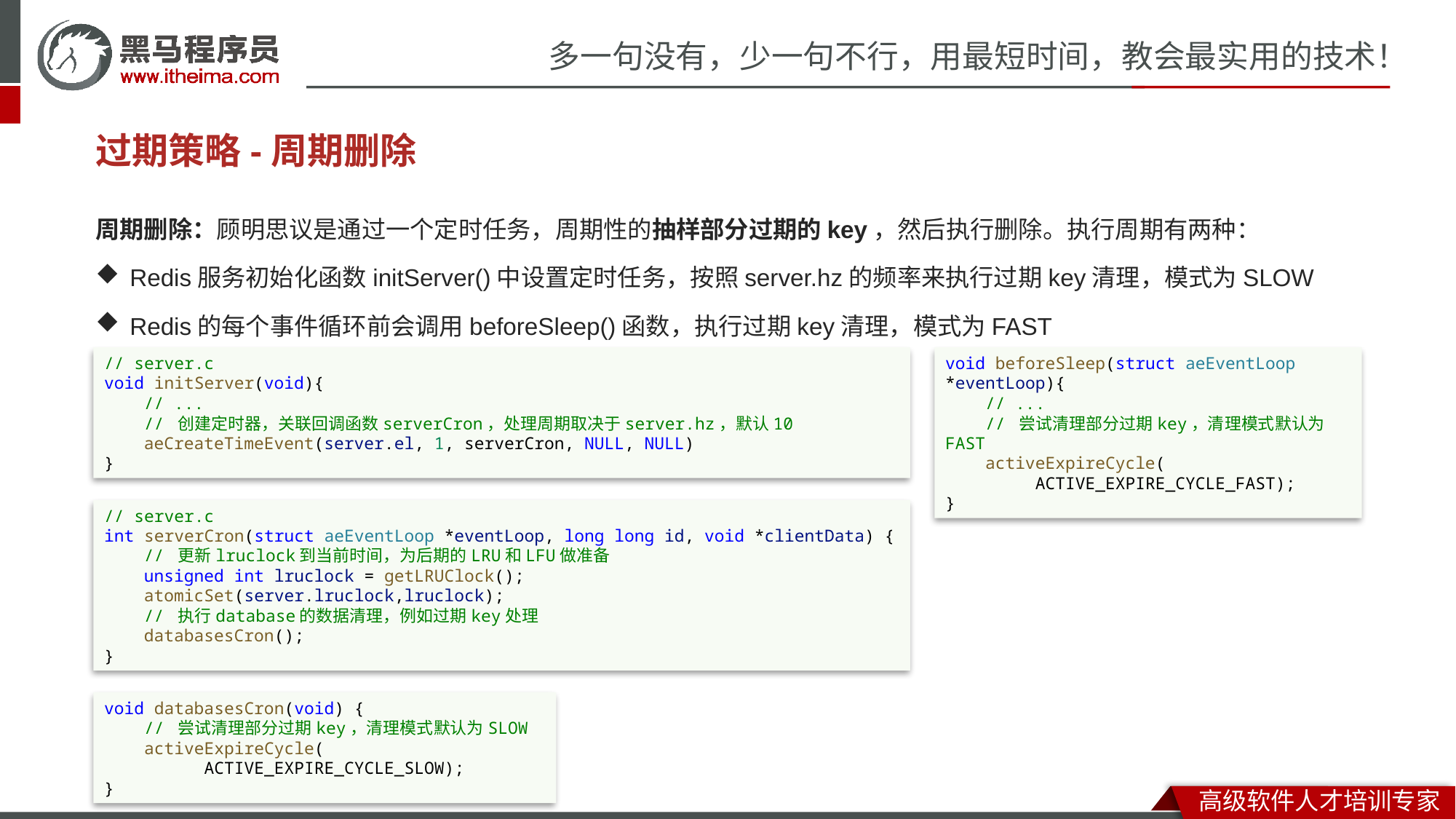

# 过期策略-周期删除
周期删除：顾明思议是通过一个定时任务，周期性的抽样部分过期的key，然后执行删除。执行周期有两种：
Redis服务初始化函数initServer()中设置定时任务，按照server.hz的频率来执行过期key清理，模式为SLOW
Redis的每个事件循环前会调用beforeSleep()函数，执行过期key清理，模式为FAST
// server.c
void initServer(void){
    // ...
    // 创建定时器，关联回调函数serverCron，处理周期取决于server.hz，默认10
    aeCreateTimeEvent(server.el, 1, serverCron, NULL, NULL)
}
void beforeSleep(struct aeEventLoop *eventLoop){
    // ...
    // 尝试清理部分过期key，清理模式默认为FAST
    activeExpireCycle(
         ACTIVE_EXPIRE_CYCLE_FAST);
}
// server.c
int serverCron(struct aeEventLoop *eventLoop, long long id, void *clientData) {
    // 更新lruclock到当前时间，为后期的LRU和LFU做准备
    unsigned int lruclock = getLRUClock();
    atomicSet(server.lruclock,lruclock);
    // 执行database的数据清理，例如过期key处理
    databasesCron();
}
void databasesCron(void) {
    // 尝试清理部分过期key，清理模式默认为SLOW
    activeExpireCycle(
          ACTIVE_EXPIRE_CYCLE_SLOW);
}